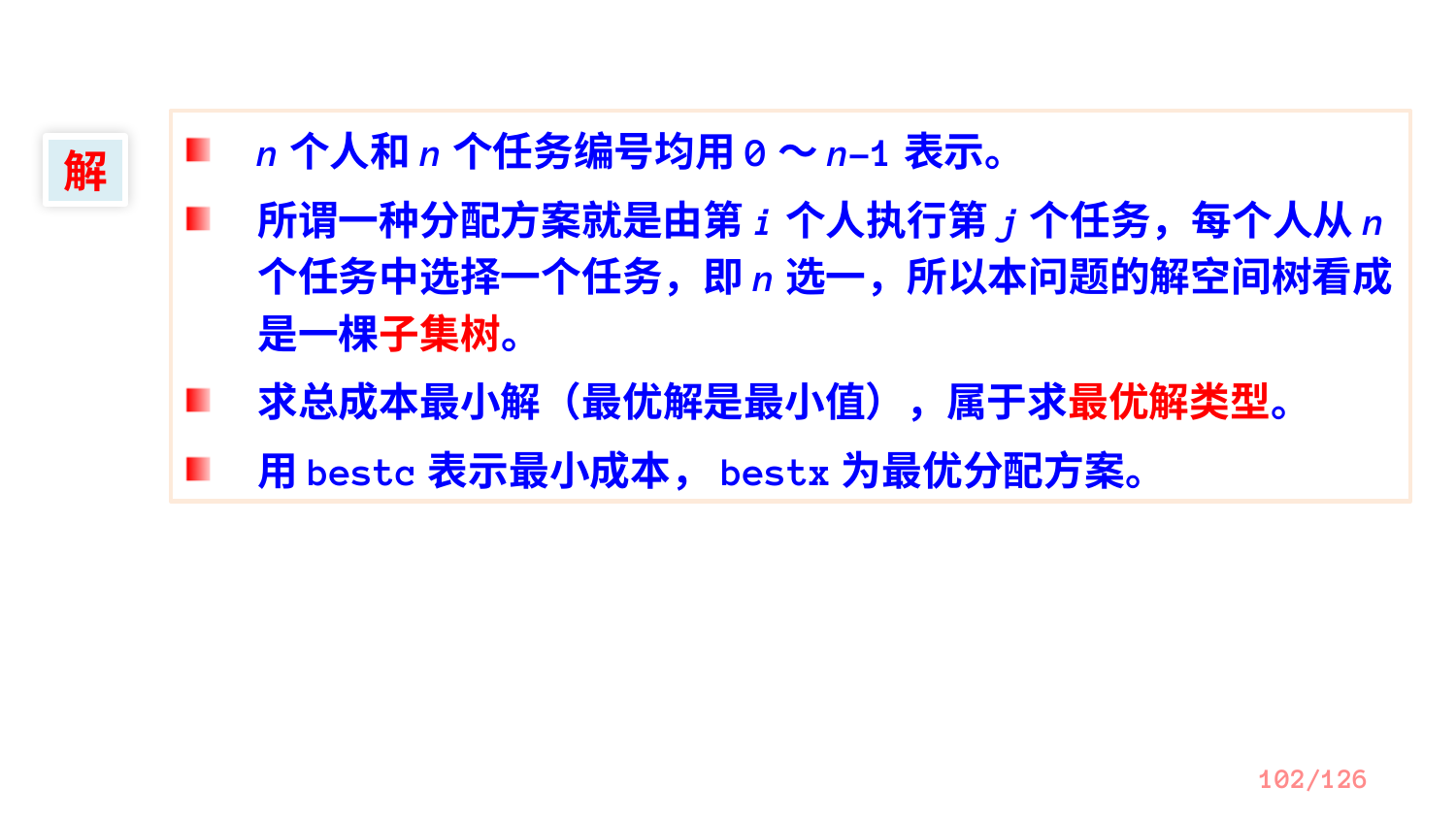

n个人和n个任务编号均用0～n-1表示。
所谓一种分配方案就是由第i个人执行第j个任务，每个人从n个任务中选择一个任务，即n选一，所以本问题的解空间树看成是一棵子集树。
求总成本最小解（最优解是最小值），属于求最优解类型。
用bestc表示最小成本，bestx为最优分配方案。
解
102/126